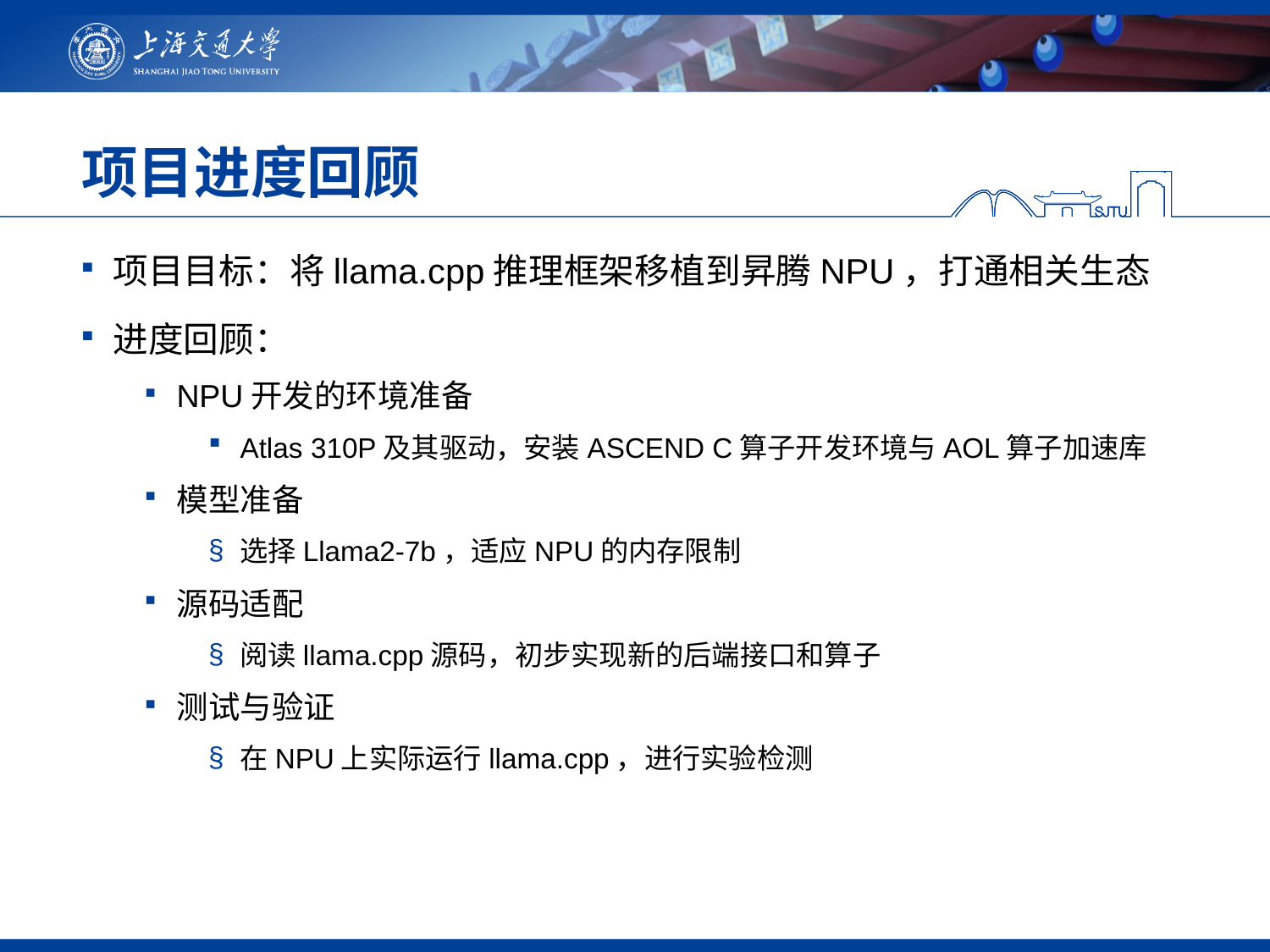

# 项目进度回顾
项目目标：将llama.cpp推理框架移植到昇腾NPU，打通相关生态
进度回顾：
NPU开发的环境准备
Atlas 310P及其驱动，安装ASCEND C算子开发环境与AOL算子加速库
模型准备
选择Llama2-7b，适应NPU的内存限制
源码适配
阅读llama.cpp源码，初步实现新的后端接口和算子
测试与验证
在NPU上实际运行llama.cpp，进行实验检测